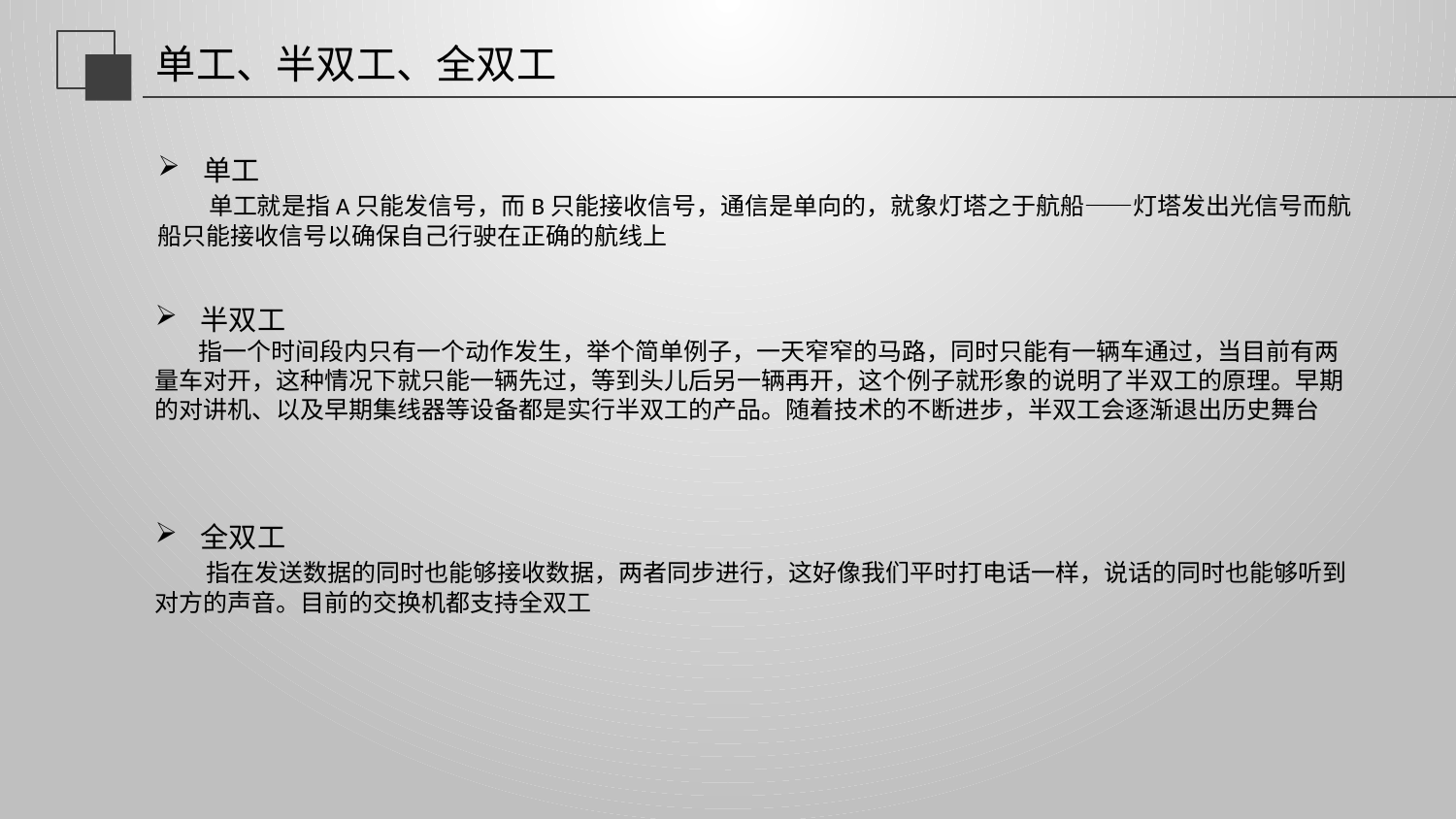

# 单工、半双工、全双工
单工
       单工就是指A只能发信号，而B只能接收信号，通信是单向的，就象灯塔之于航船——灯塔发出光信号而航船只能接收信号以确保自己行驶在正确的航线上
半双工
       指一个时间段内只有一个动作发生，举个简单例子，一天窄窄的马路，同时只能有一辆车通过，当目前有两量车对开，这种情况下就只能一辆先过，等到头儿后另一辆再开，这个例子就形象的说明了半双工的原理。早期的对讲机、以及早期集线器等设备都是实行半双工的产品。随着技术的不断进步，半双工会逐渐退出历史舞台
全双工
       指在发送数据的同时也能够接收数据，两者同步进行，这好像我们平时打电话一样，说话的同时也能够听到对方的声音。目前的交换机都支持全双工